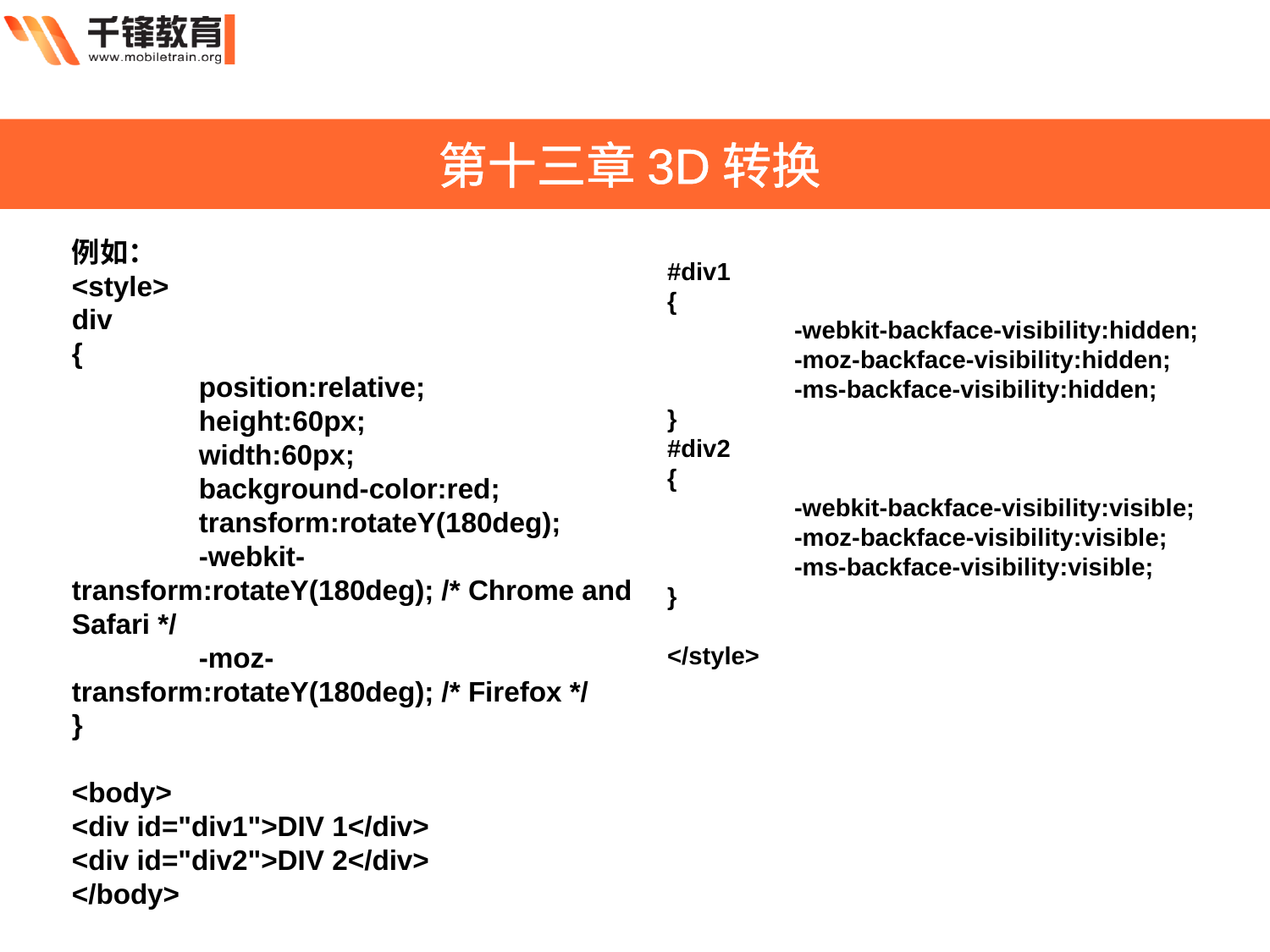

第十三章3D转换
例如：
<style>
div
{
	position:relative;
	height:60px;
	width:60px;
	background-color:red;
	transform:rotateY(180deg);
	-webkit-transform:rotateY(180deg); /* Chrome and Safari */
	-moz-transform:rotateY(180deg); /* Firefox */
}

<body>
<div id="div1">DIV 1</div>
<div id="div2">DIV 2</div>
</body>
#div1
{
	-webkit-backface-visibility:hidden;
	-moz-backface-visibility:hidden;
	-ms-backface-visibility:hidden;
}
#div2
{
	-webkit-backface-visibility:visible;
	-moz-backface-visibility:visible;
	-ms-backface-visibility:visible;
}

</style>